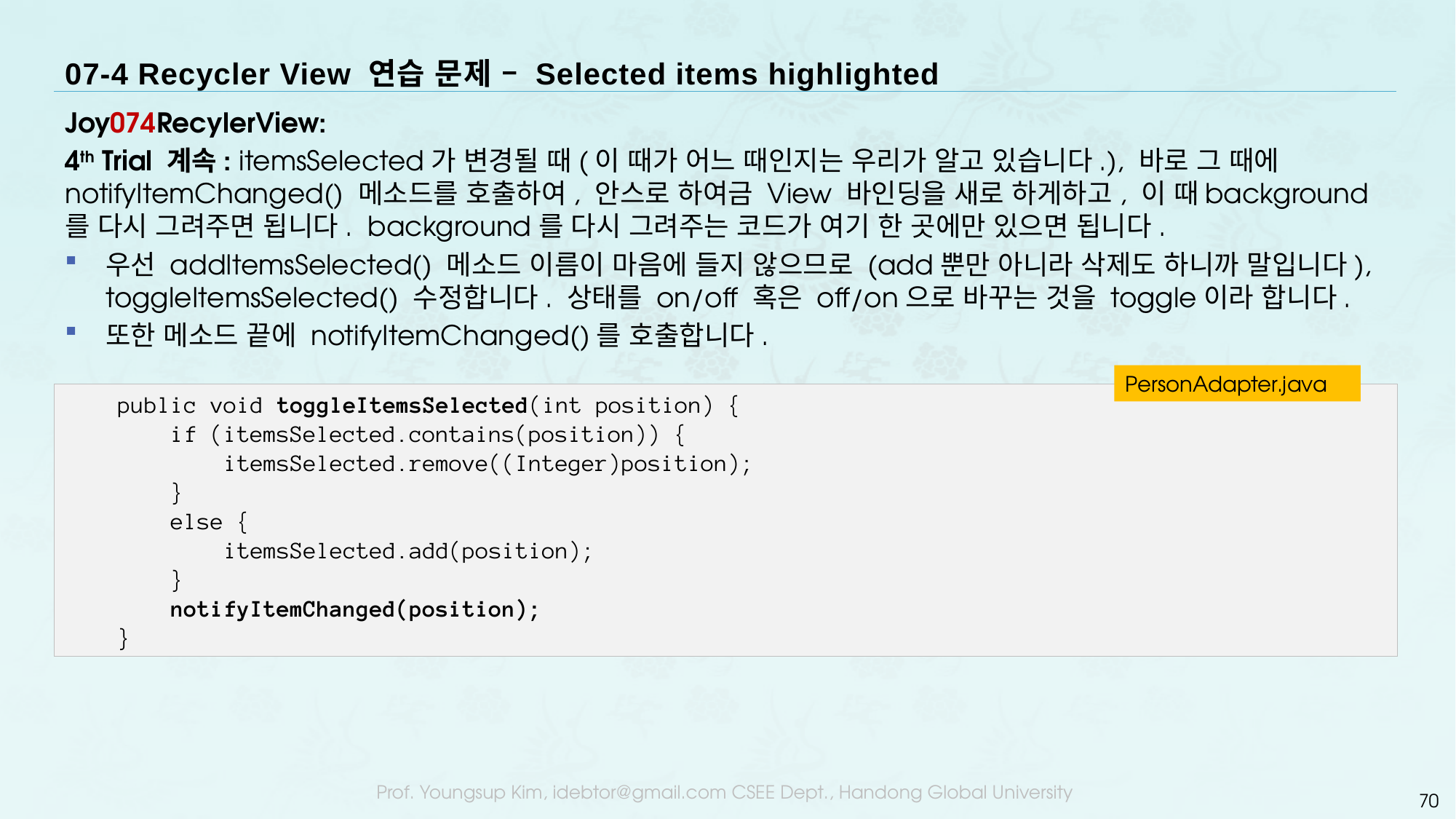

# 07-4 Recycler View 연습 문제 – Selected items highlighted
Joy074RecylerView:
4th Trial 계속: itemsSelected가 변경될 때(이 때가 어느 때인지는 우리가 알고 있습니다.), 바로 그 때에 notifyItemChanged() 메소드를 호출하여, 안스로 하여금 View 바인딩을 새로 하게하고, 이 때background를 다시 그려주면 됩니다.  background를 다시 그려주는 코드가 여기 한 곳에만 있으면 됩니다.
우선 addItemsSelected() 메소드 이름이 마음에 들지 않으므로 (add뿐만 아니라 삭제도 하니까 말입니다), toggleItemsSelected() 수정합니다. 상태를 on/off 혹은 off/on으로 바꾸는 것을 toggle이라 합니다.
또한 메소드 끝에 notifyItemChanged()를 호출합니다.

PersonAdapter.java
    public void toggleItemsSelected(int position) {
        if (itemsSelected.contains(position)) {
            itemsSelected.remove((Integer)position);
        }
        else {
            itemsSelected.add(position);
        }
        notifyItemChanged(position);
    }
70